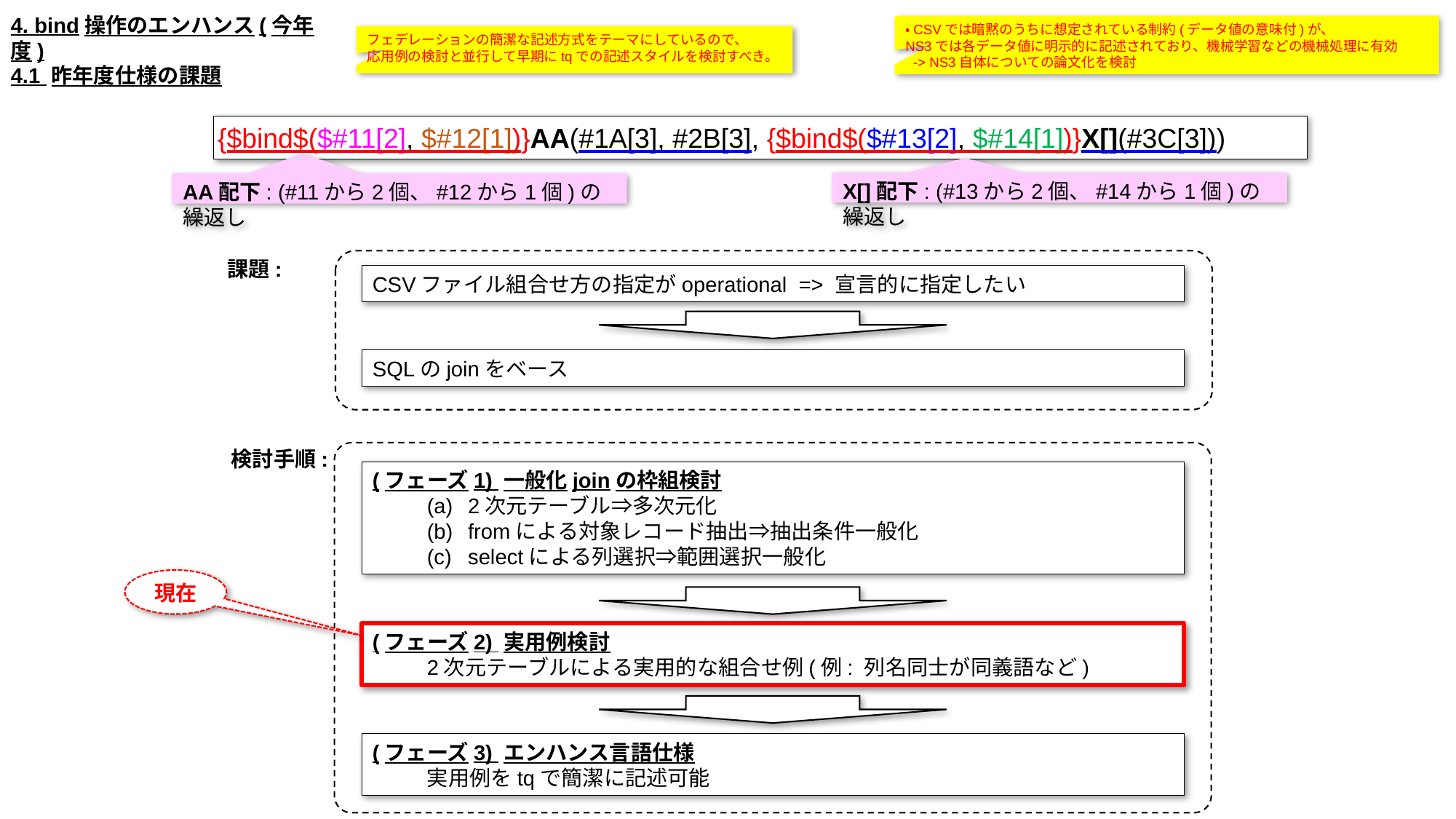

4. bind操作のエンハンス(今年度)
・CSVでは暗黙のうちに想定されている制約(データ値の意味付)が、
NS3では各データ値に明示的に記述されており、機械学習などの機械処理に有効
  -> NS3自体についての論文化を検討
フェデレーションの簡潔な記述方式をテーマにしているので、
応用例の検討と並行して早期にtqでの記述スタイルを検討すべき。
4.1 昨年度仕様の課題
{$bind$($#11[2], $#12[1])}AA(#1A[3], #2B[3], {$bind$($#13[2], $#14[1])}X[](#3C[3]))
X[]配下: (#13から2個、#14から1個)の繰返し
AA配下: (#11から2個、#12から1個)の繰返し
課題:

CSVファイル組合せ方の指定がoperational  => 宣言的に指定したい

SQLのjoinをベース
検討手順:

(フェーズ1) 一般化joinの枠組検討
2次元テーブル⇒多次元化
fromによる対象レコード抽出⇒抽出条件一般化
selectによる列選択⇒範囲選択一般化
現在

(フェーズ2) 実用例検討
2次元テーブルによる実用的な組合せ例(例: 列名同士が同義語など)

(フェーズ3) エンハンス言語仕様
実用例をtqで簡潔に記述可能